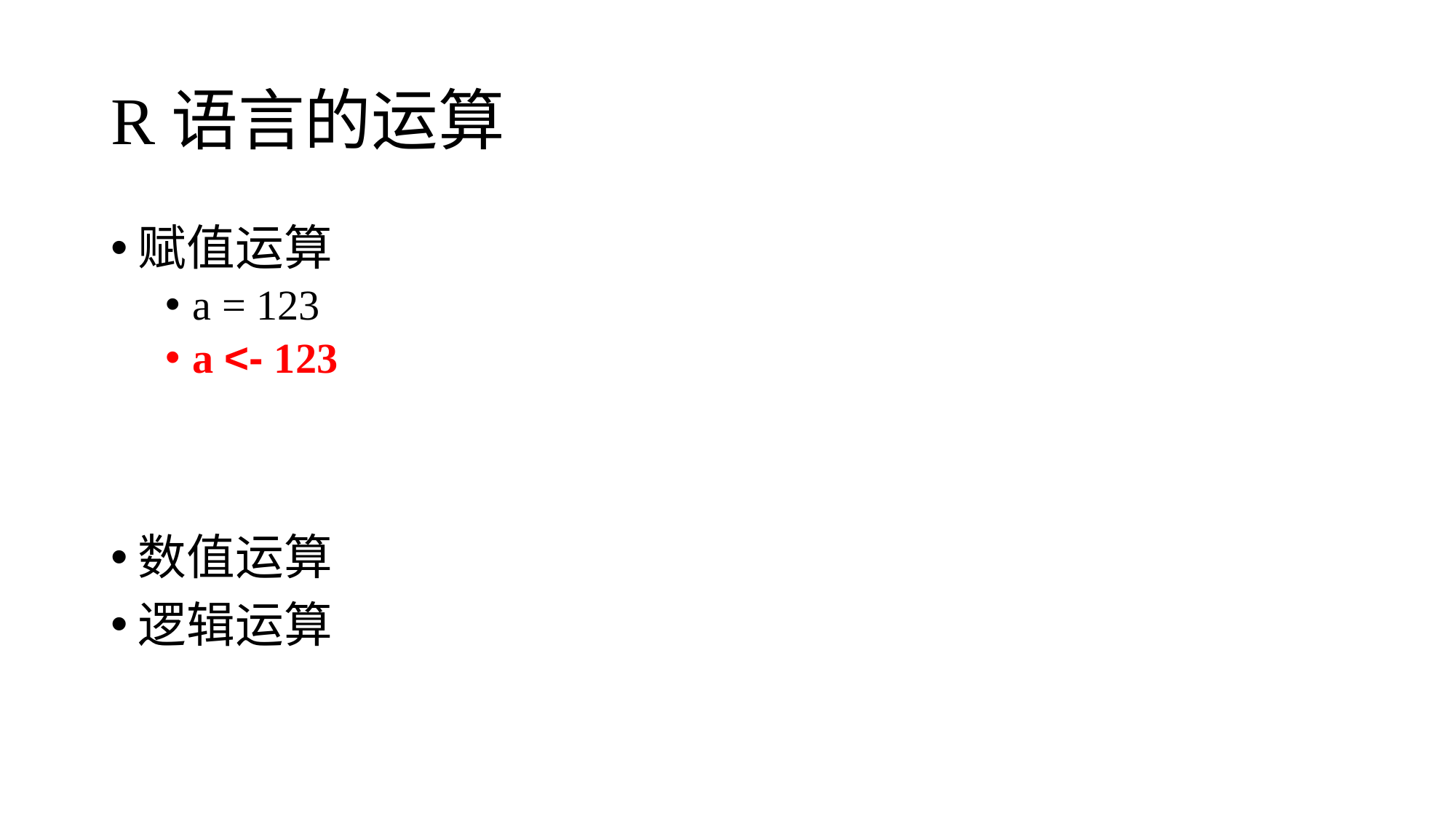

# R语言的运算
赋值运算
a = 123
a <- 123

数值运算
逻辑运算